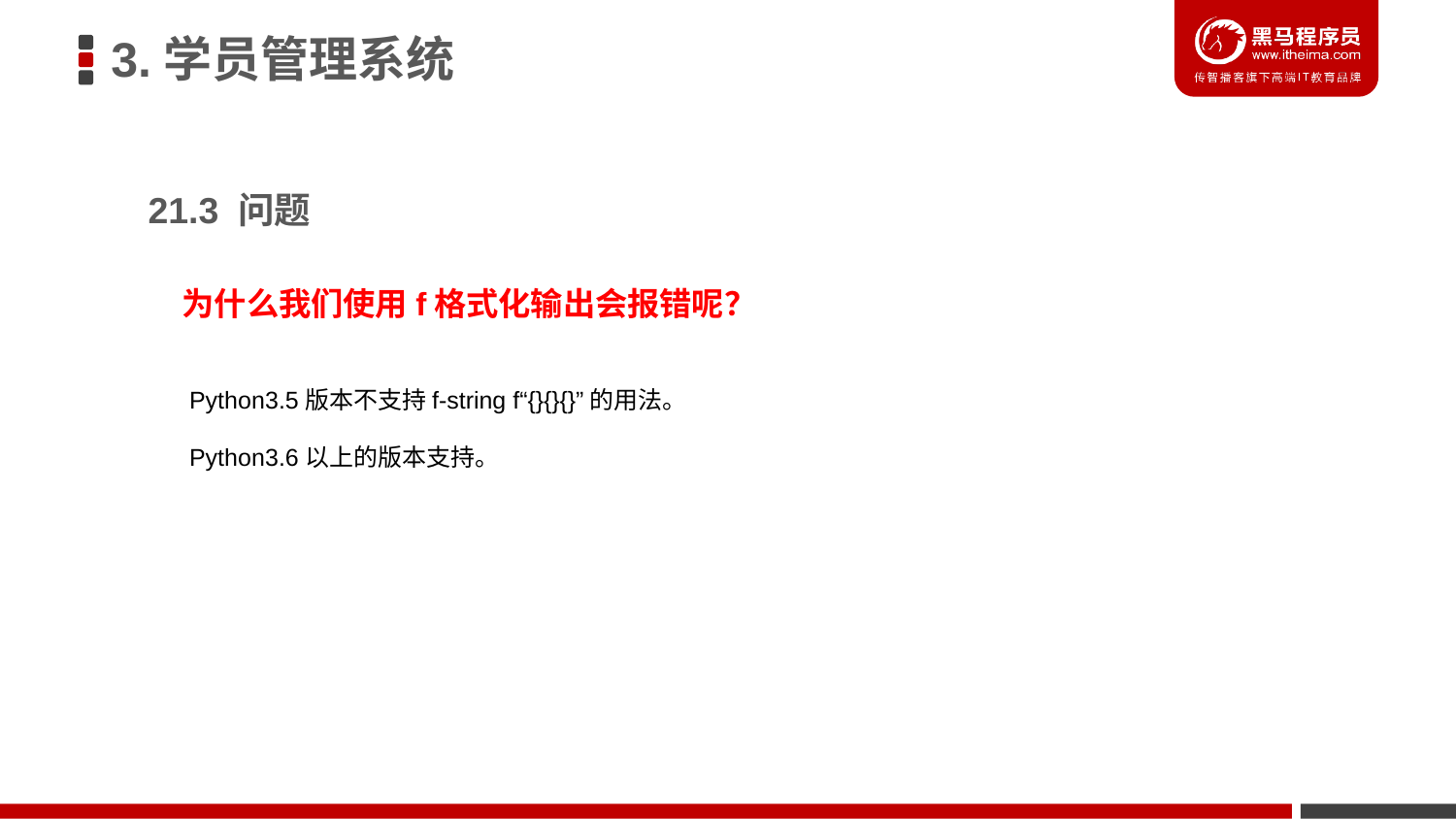

3.学员管理系统
21.3 问题
为什么我们使用f格式化输出会报错呢？
Python3.5版本不支持f-string f“{}{}{}”的用法。
Python3.6以上的版本支持。